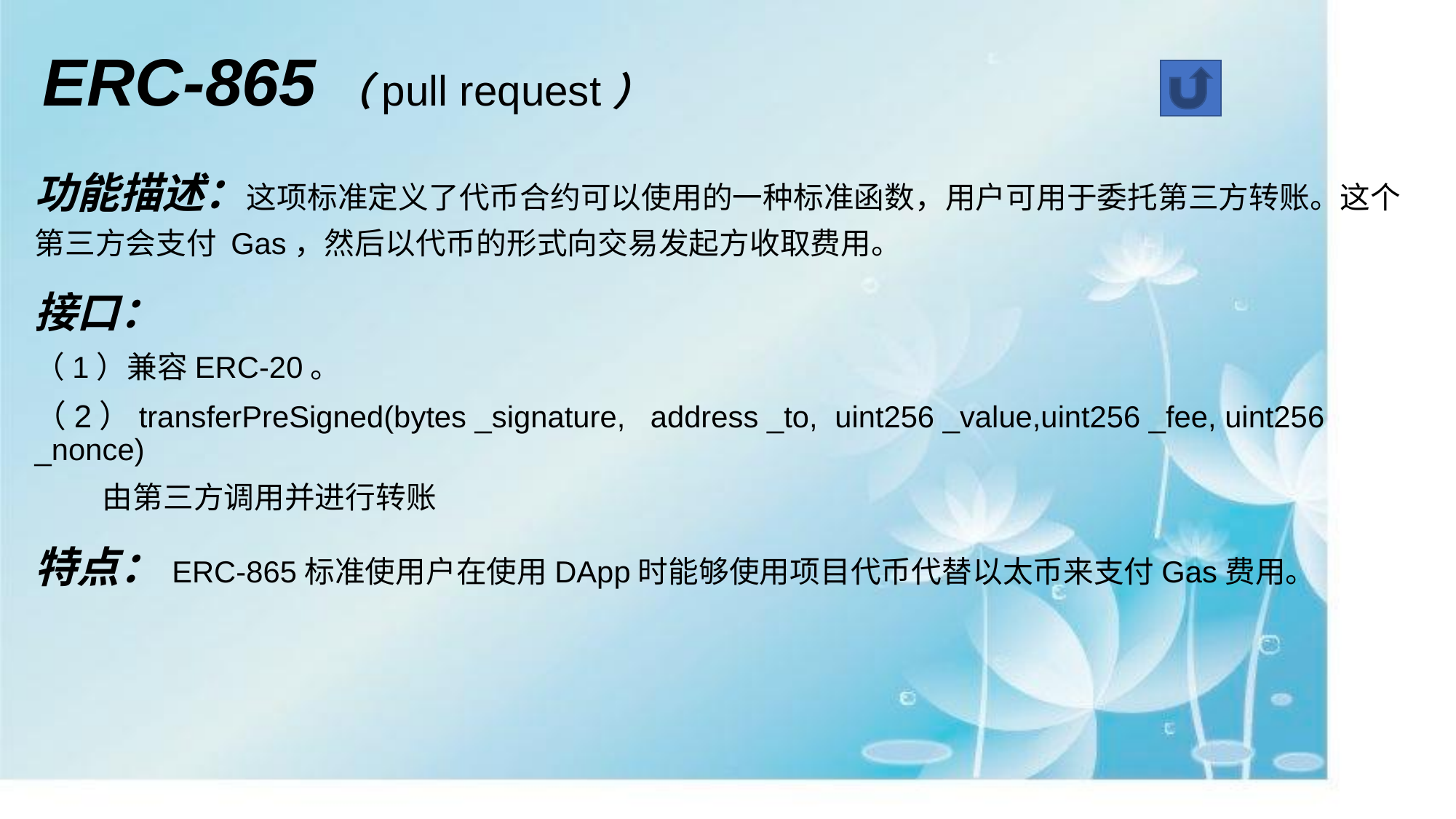

# ERC-865（pull request）

功能描述：这项标准定义了代币合约可以使用的一种标准函数，用户可用于委托第三方转账。这个第三方会支付 Gas，然后以代币的形式向交易发起方收取费用。
接口：
（1）兼容ERC-20。
（2）transferPreSigned(bytes _signature,   address _to,  uint256 _value,uint256 _fee, uint256 _nonce)
         由第三方调用并进行转账
特点：ERC-865标准使用户在使用DApp时能够使用项目代币代替以太币来支付Gas费用。